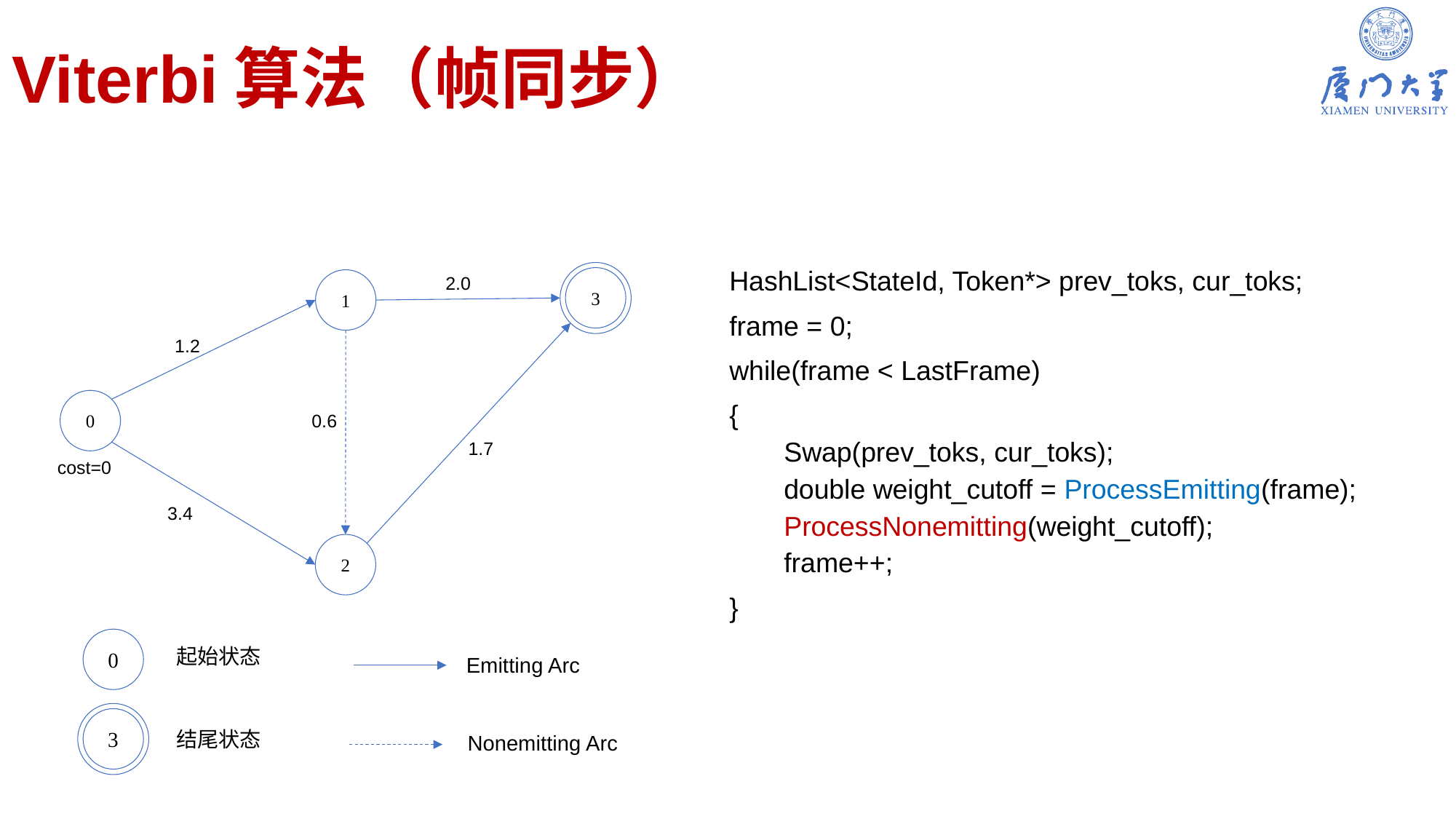

# Viterbi算法（帧同步）
HashList<StateId, Token*> prev_toks, cur_toks;
frame = 0;
while(frame < LastFrame)
{
Swap(prev_toks, cur_toks);
double weight_cutoff = ProcessEmitting(frame);
ProcessNonemitting(weight_cutoff);
frame++;
}

2.0
3
1
1.2
0
0.6
1.7
cost=0
3.4
2
0
起始状态
Emitting Arc
3

结尾状态
Nonemitting Arc